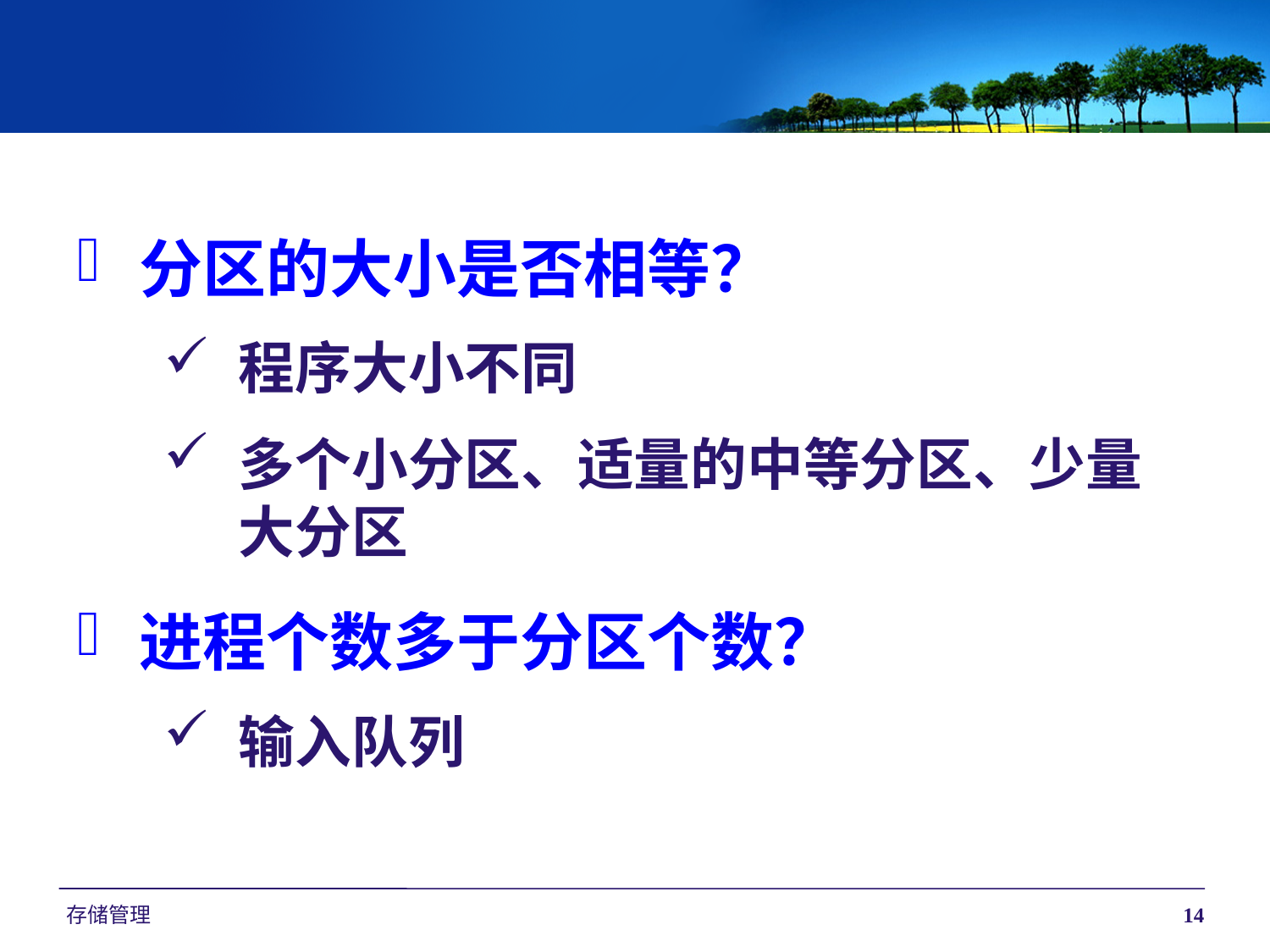

分区的大小是否相等？
程序大小不同
多个小分区、适量的中等分区、少量大分区
进程个数多于分区个数？
输入队列
存储管理
14